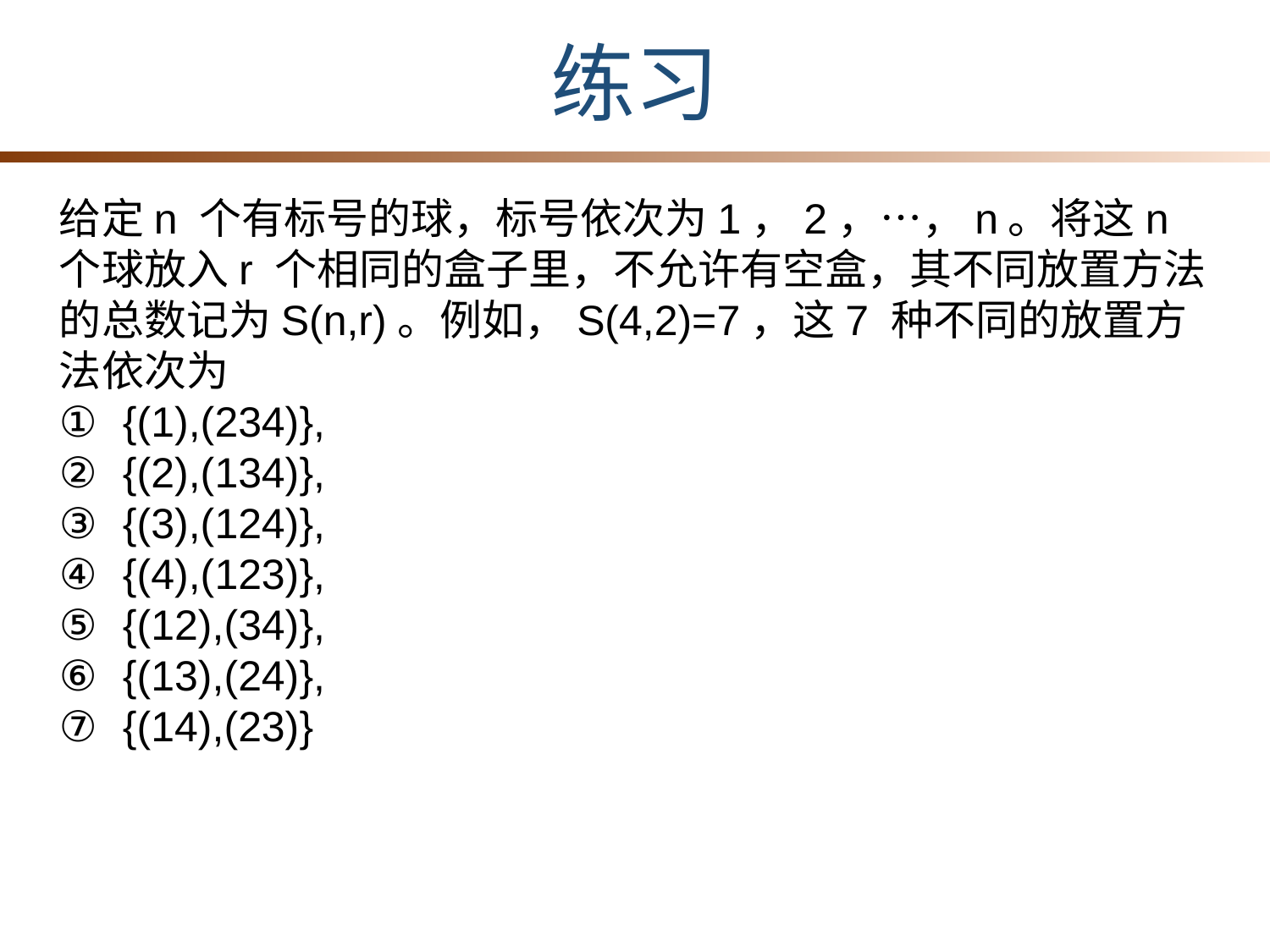

练习
给定n 个有标号的球，标号依次为1，2，…，n。将这n 个球放入r 个相同的盒子里，不允许有空盒，其不同放置方法的总数记为S(n,r)。例如，S(4,2)=7，这7 种不同的放置方法依次为
{(1),(234)},
{(2),(134)},
{(3),(124)},
{(4),(123)},
{(12),(34)},
{(13),(24)},
{(14),(23)}